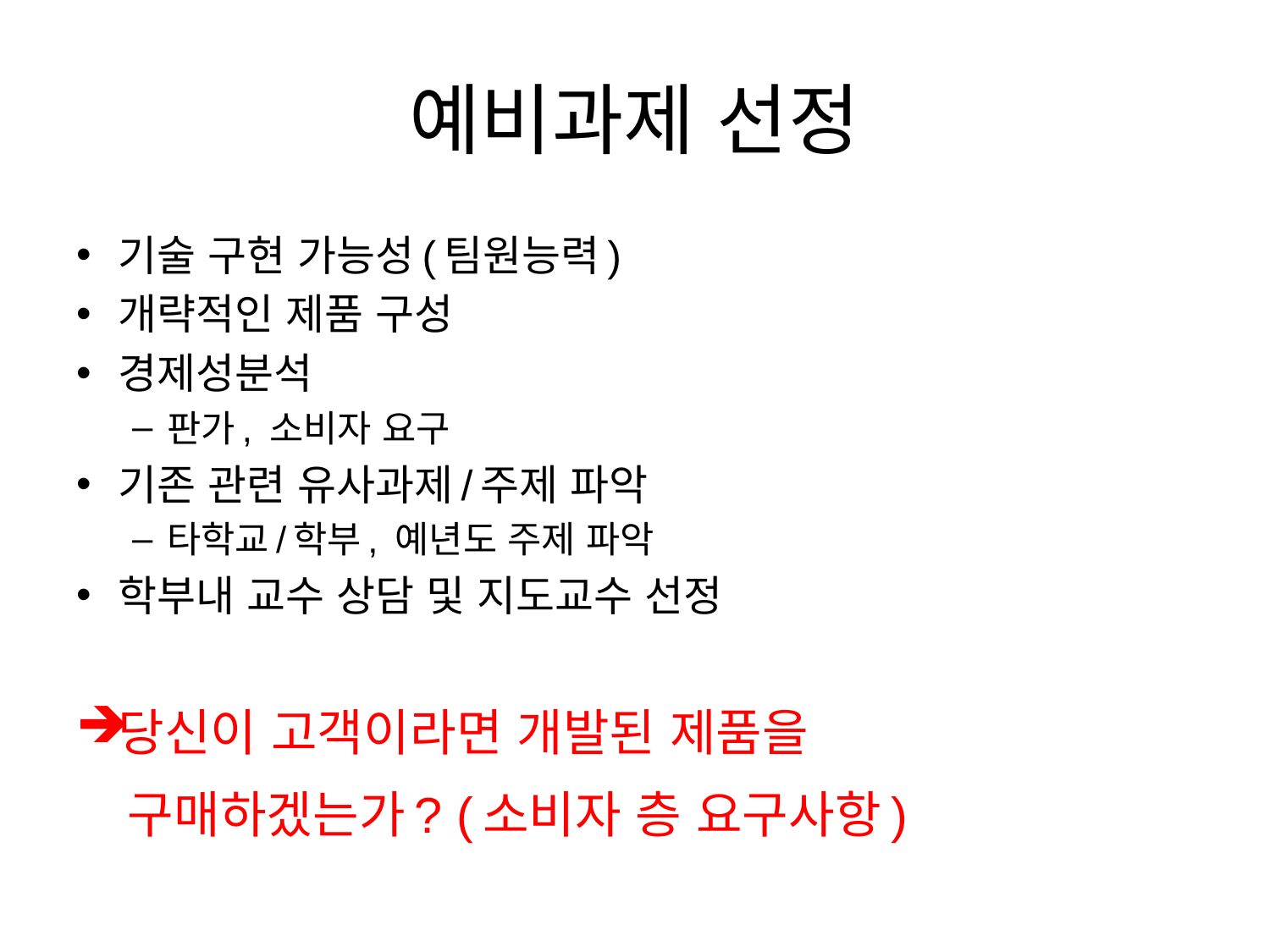

# 예비과제 선정
기술 구현 가능성(팀원능력)
개략적인 제품 구성
경제성분석
판가, 소비자 요구
기존 관련 유사과제/주제 파악
타학교/학부, 예년도 주제 파악
학부내 교수 상담 및 지도교수 선정

당신이 고객이라면 개발된 제품을
   구매하겠는가? (소비자 층 요구사항)